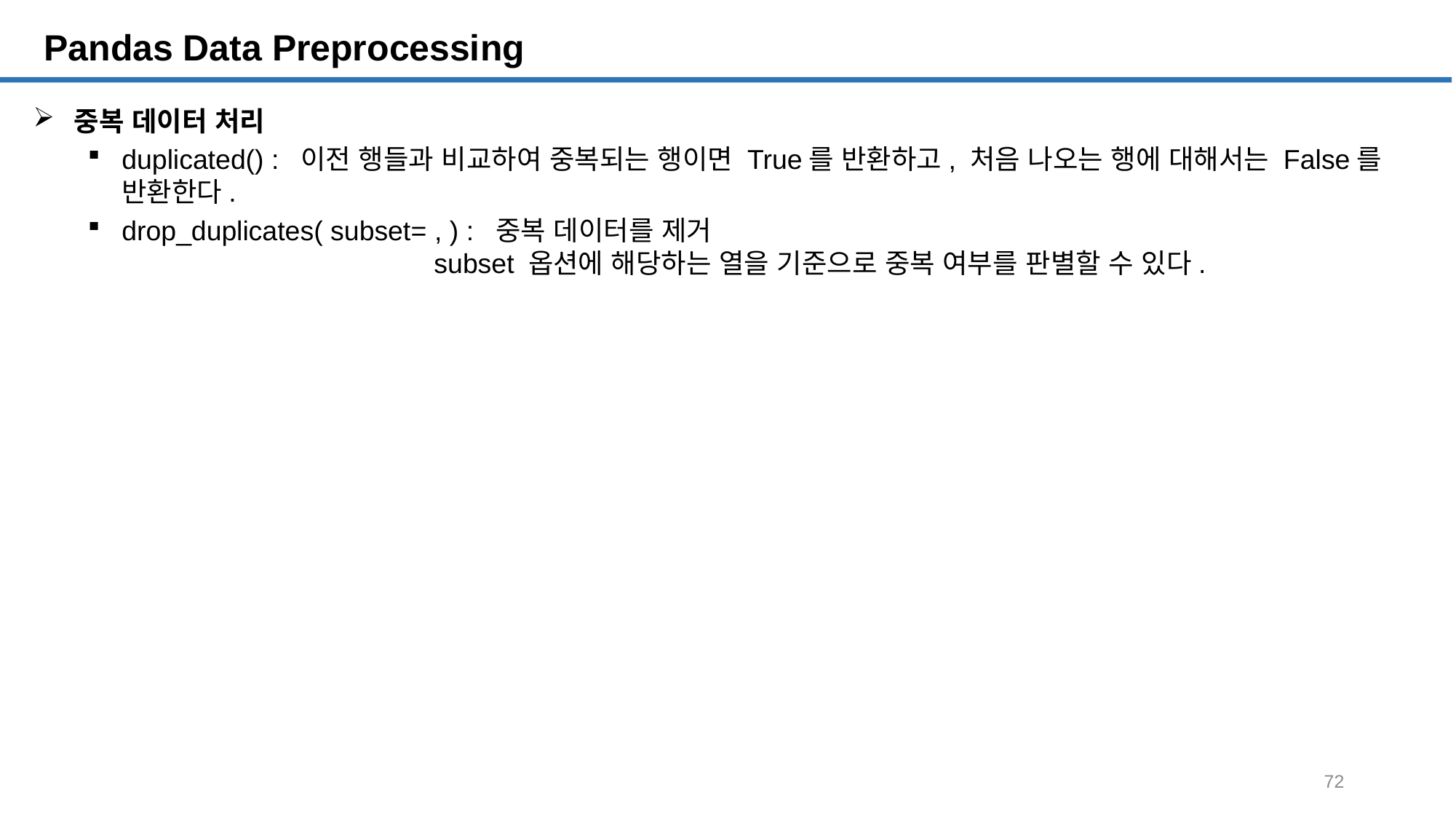

SQL 튜닝 개요
# Pandas Data Preprocessing

중복 데이터 처리
duplicated() :  이전 행들과 비교하여 중복되는 행이면 True를 반환하고, 처음 나오는 행에 대해서는 False를 반환한다.
drop_duplicates( subset= , ) :  중복 데이터를 제거
                                        subset 옵션에 해당하는 열을 기준으로 중복 여부를 판별할 수 있다.
72